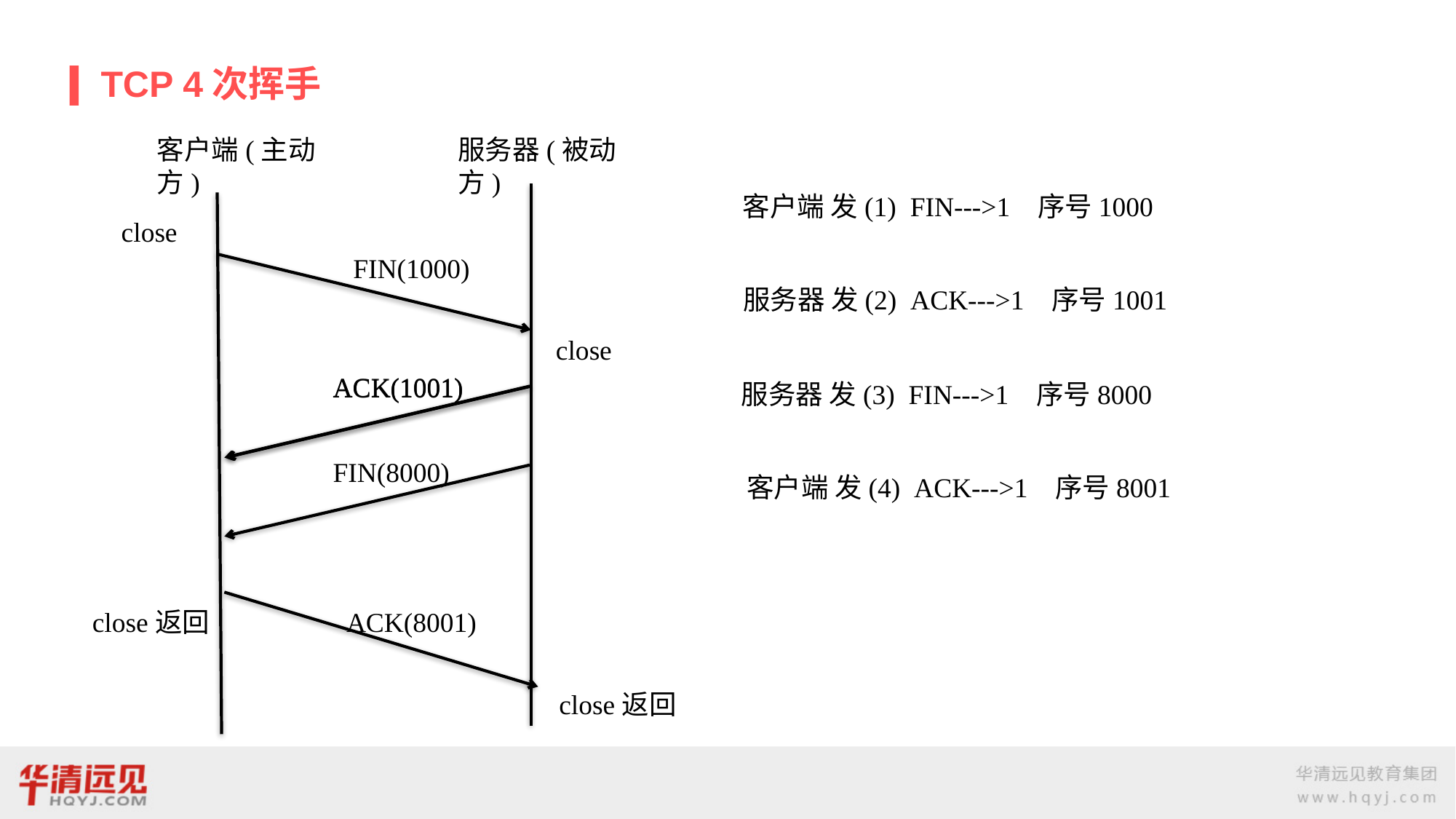

# TCP 4次挥手
客户端(主动方)
服务器(被动方)
客户端 发(1)  FIN--->1   序号1000
close
FIN(1000)
服务器 发(2)  ACK--->1   序号1001
close
ACK(1001)
ACK(1001)
服务器 发(3)  FIN--->1   序号8000
FIN(8000)
客户端 发(4)  ACK--->1   序号8001
close返回
ACK(8001)
close返回
32